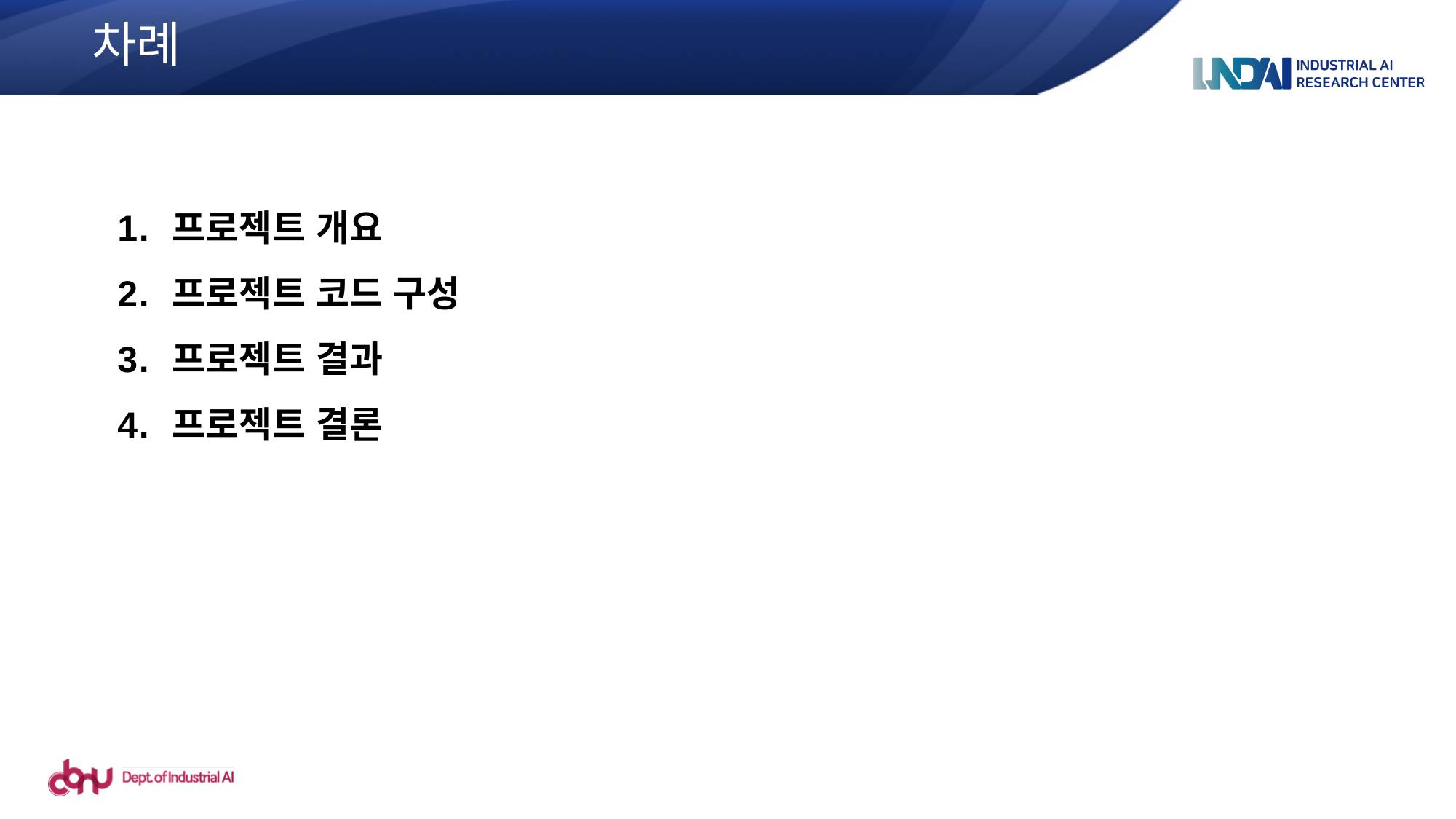

차례
프로젝트 개요
프로젝트 코드 구성
프로젝트 결과
프로젝트 결론